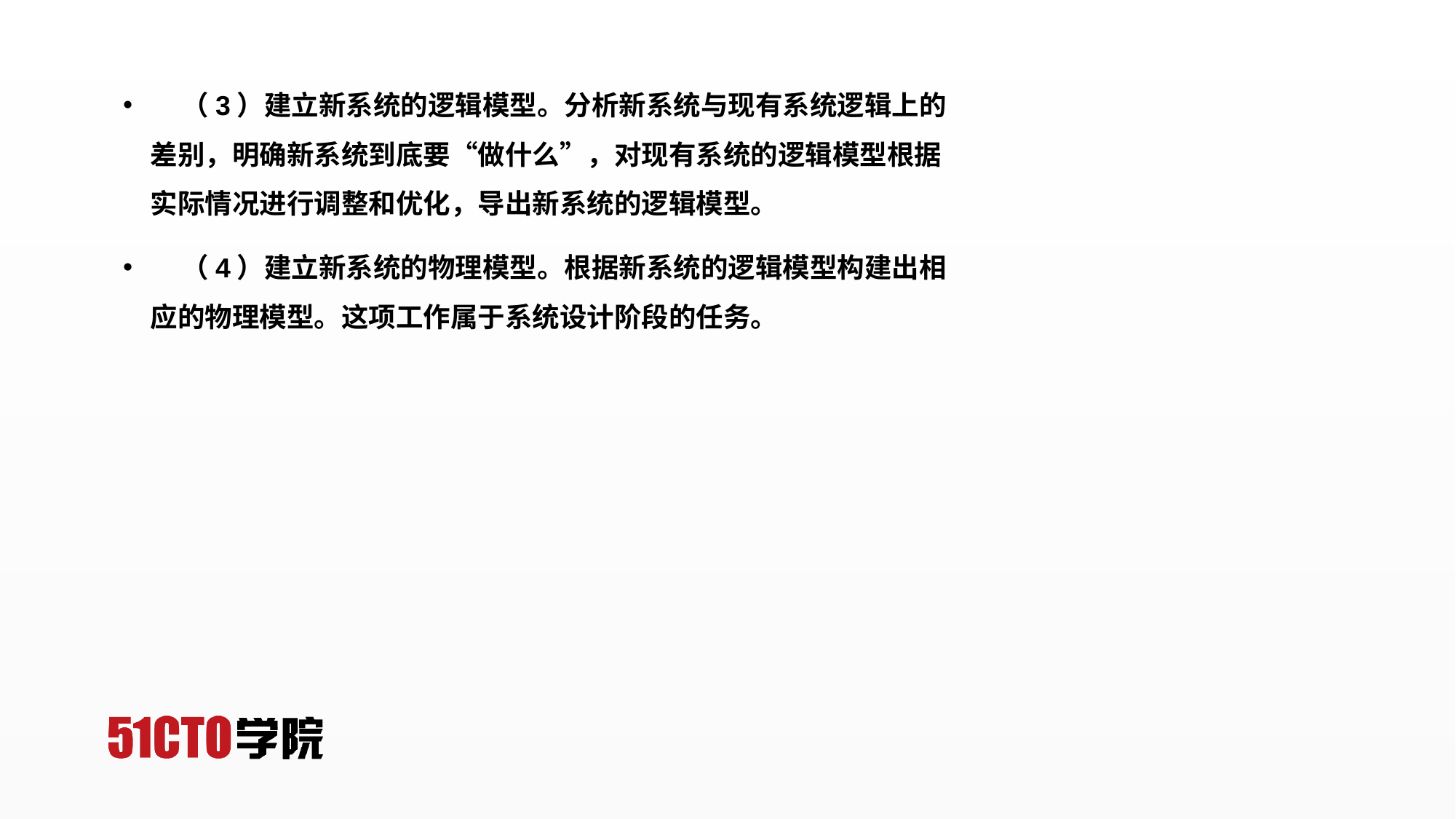

（3）建立新系统的逻辑模型。分析新系统与现有系统逻辑上的差别，明确新系统到底要“做什么”，对现有系统的逻辑模型根据实际情况进行调整和优化，导出新系统的逻辑模型。
    （4）建立新系统的物理模型。根据新系统的逻辑模型构建出相应的物理模型。这项工作属于系统设计阶段的任务。